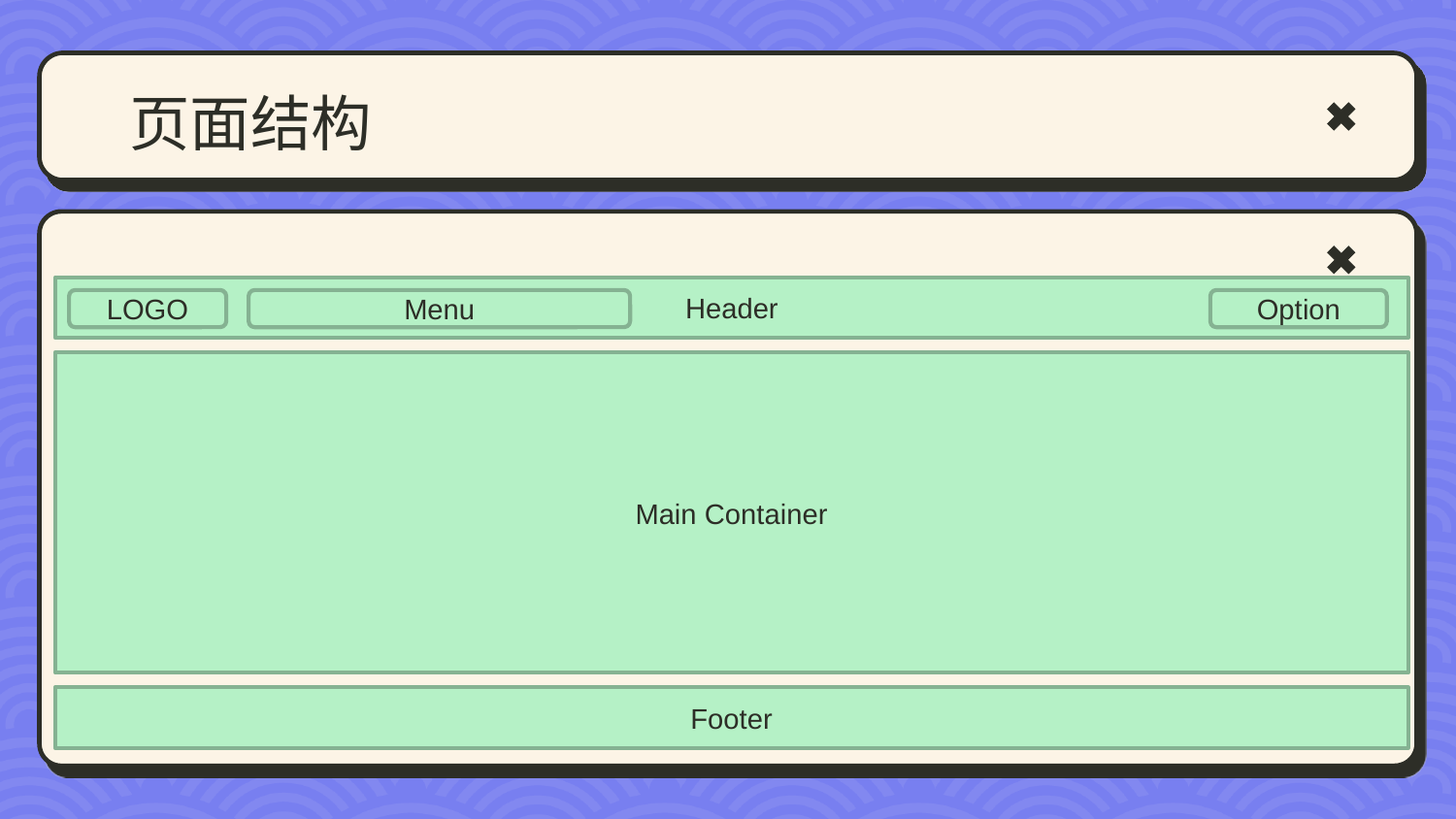

# 页面结构
Header
LOGO
Menu
Option
Main Container
Footer